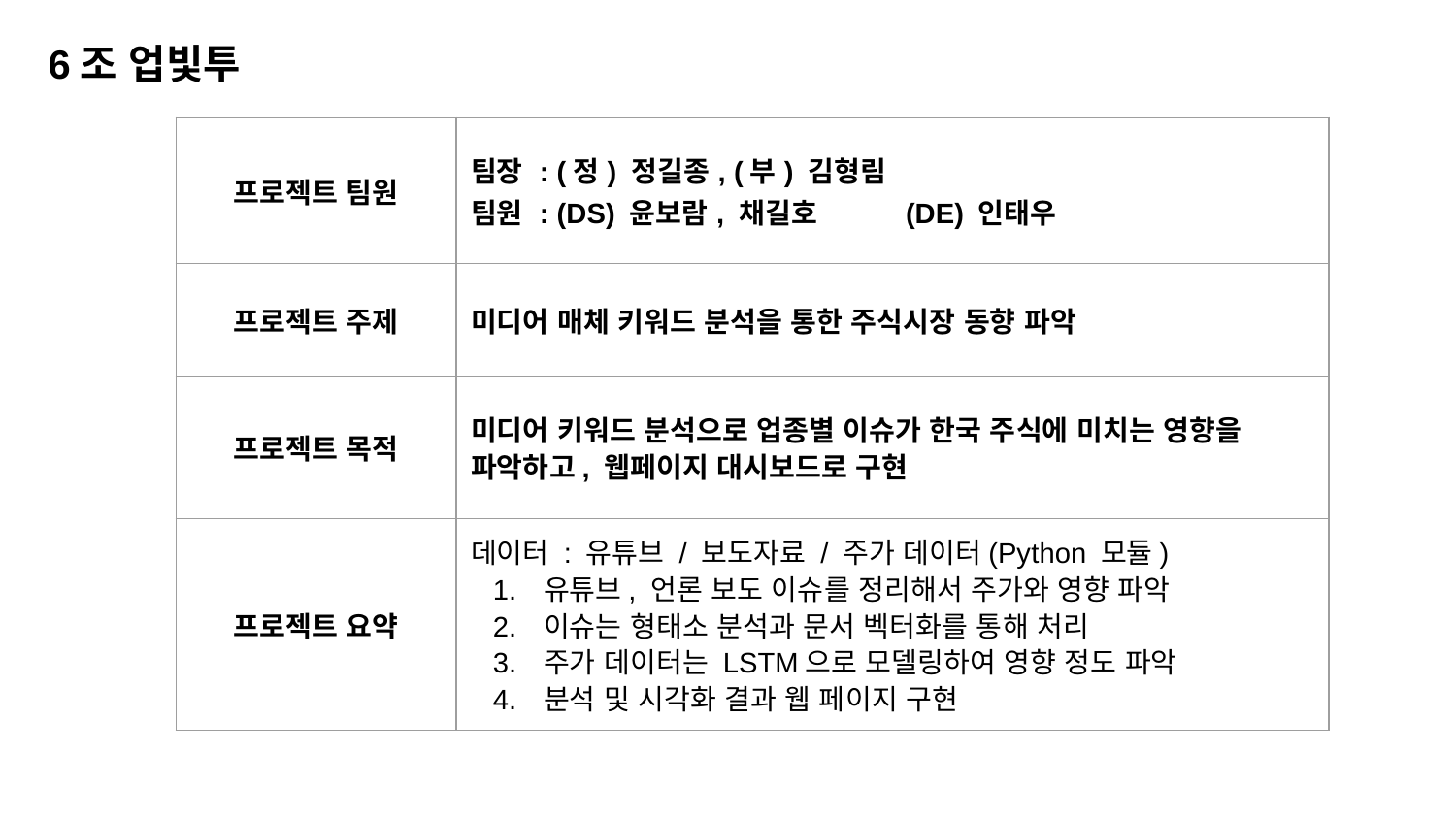

6조 업빛투
| 프로젝트 팀원 | 팀장 : (정) 정길종, (부) 김형림 팀원 : (DS) 윤보람, 채길호 (DE) 인태우 |
| --- | --- |
| 프로젝트 주제 | 미디어 매체 키워드 분석을 통한 주식시장 동향 파악 |
| 프로젝트 목적 | 미디어 키워드 분석으로 업종별 이슈가 한국 주식에 미치는 영향을 파악하고, 웹페이지 대시보드로 구현 |
| 프로젝트 요약 | 데이터 : 유튜브 / 보도자료 / 주가 데이터(Python 모듈) 유튜브, 언론 보도 이슈를 정리해서 주가와 영향 파악 이슈는 형태소 분석과 문서 벡터화를 통해 처리 주가 데이터는 LSTM으로 모델링하여 영향 정도 파악 분석 및 시각화 결과 웹 페이지 구현 |